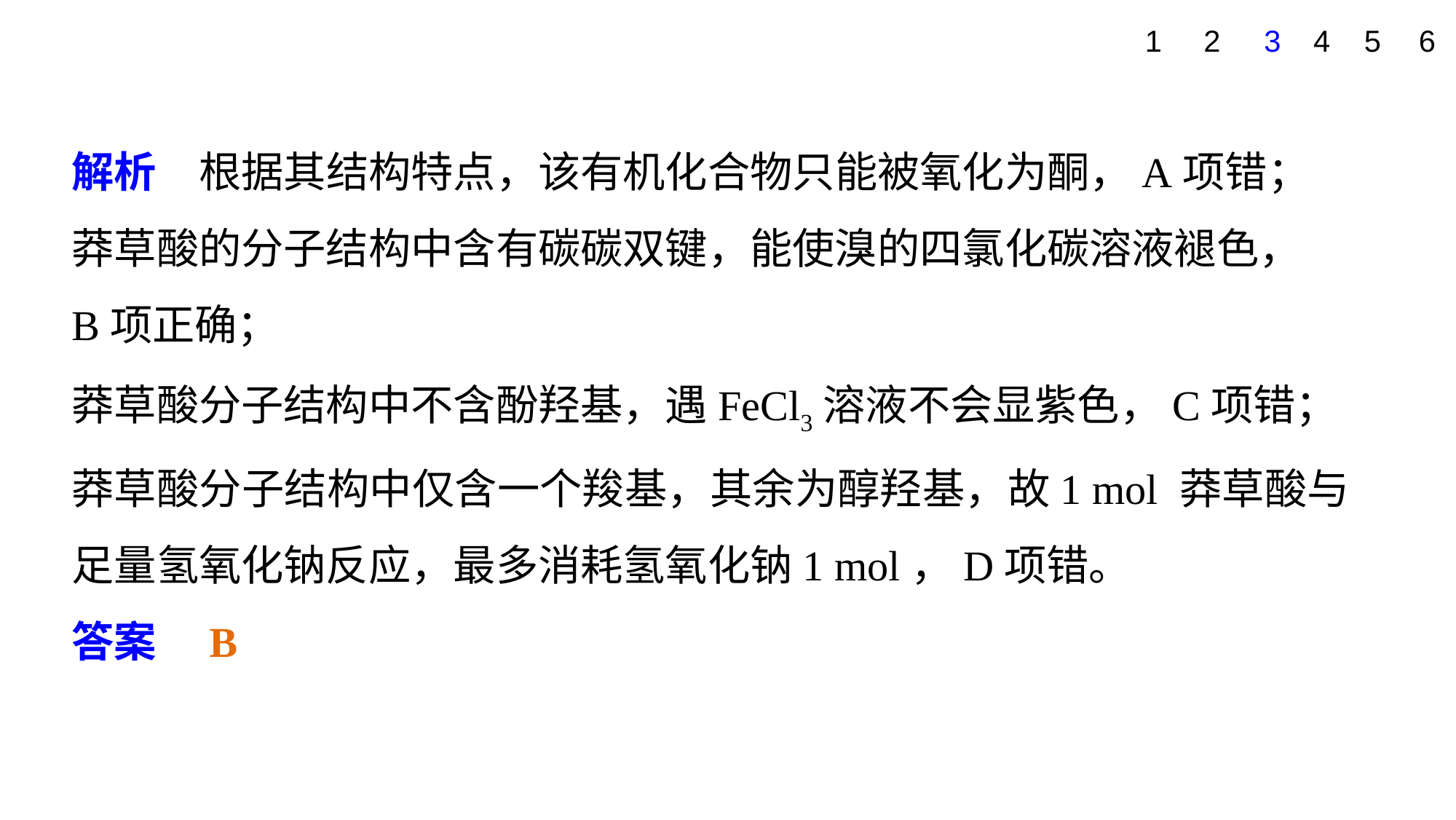

1
2
3
4
5
6
解析　根据其结构特点，该有机化合物只能被氧化为酮，A项错；
莽草酸的分子结构中含有碳碳双键，能使溴的四氯化碳溶液褪色，
B项正确；
莽草酸分子结构中不含酚羟基，遇FeCl3溶液不会显紫色，C项错；
莽草酸分子结构中仅含一个羧基，其余为醇羟基，故1 mol 莽草酸与足量氢氧化钠反应，最多消耗氢氧化钠1 mol，D项错。
答案　B